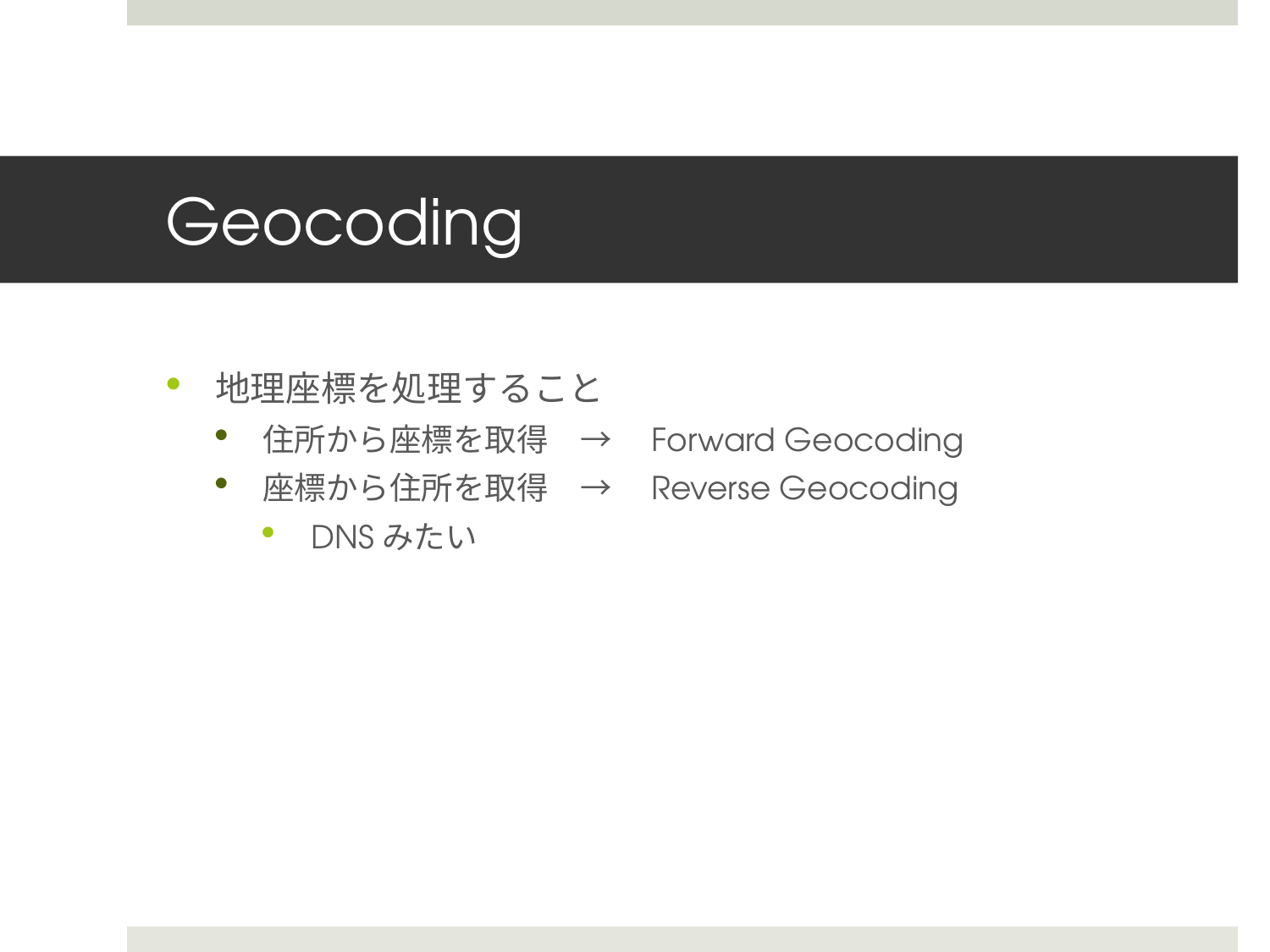

# Geocoding
地理座標を処理すること
住所から座標を取得　→　Forward Geocoding
座標から住所を取得　→　Reverse Geocoding
DNSみたい